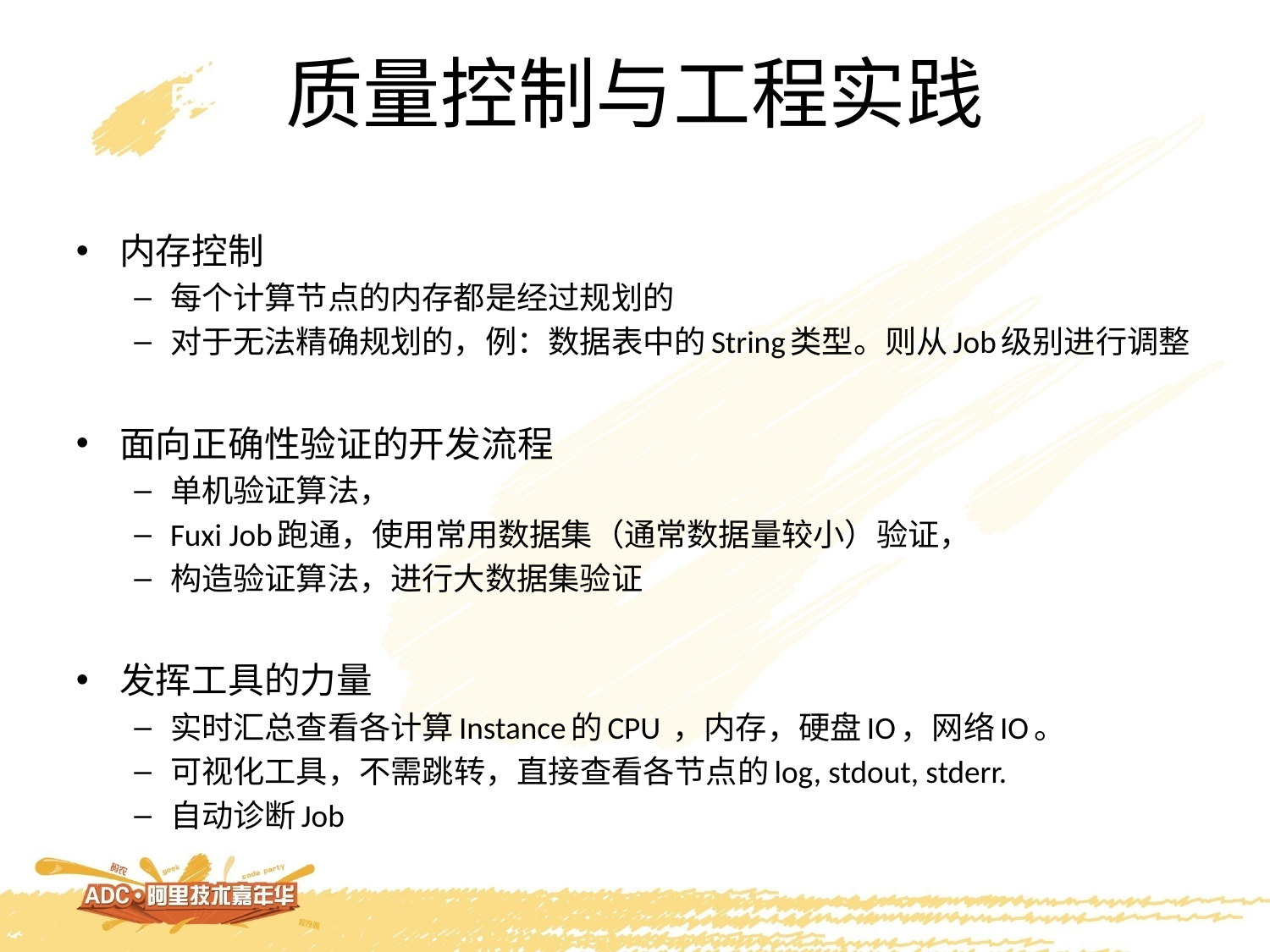

# 质量控制与工程实践
内存控制
每个计算节点的内存都是经过规划的
对于无法精确规划的，例：数据表中的String类型。则从Job级别进行调整

面向正确性验证的开发流程
单机验证算法，
Fuxi Job跑通，使用常用数据集（通常数据量较小）验证，
构造验证算法，进行大数据集验证

发挥工具的力量
实时汇总查看各计算Instance的CPU ，内存，硬盘IO，网络IO。
可视化工具，不需跳转，直接查看各节点的log, stdout, stderr.
自动诊断Job